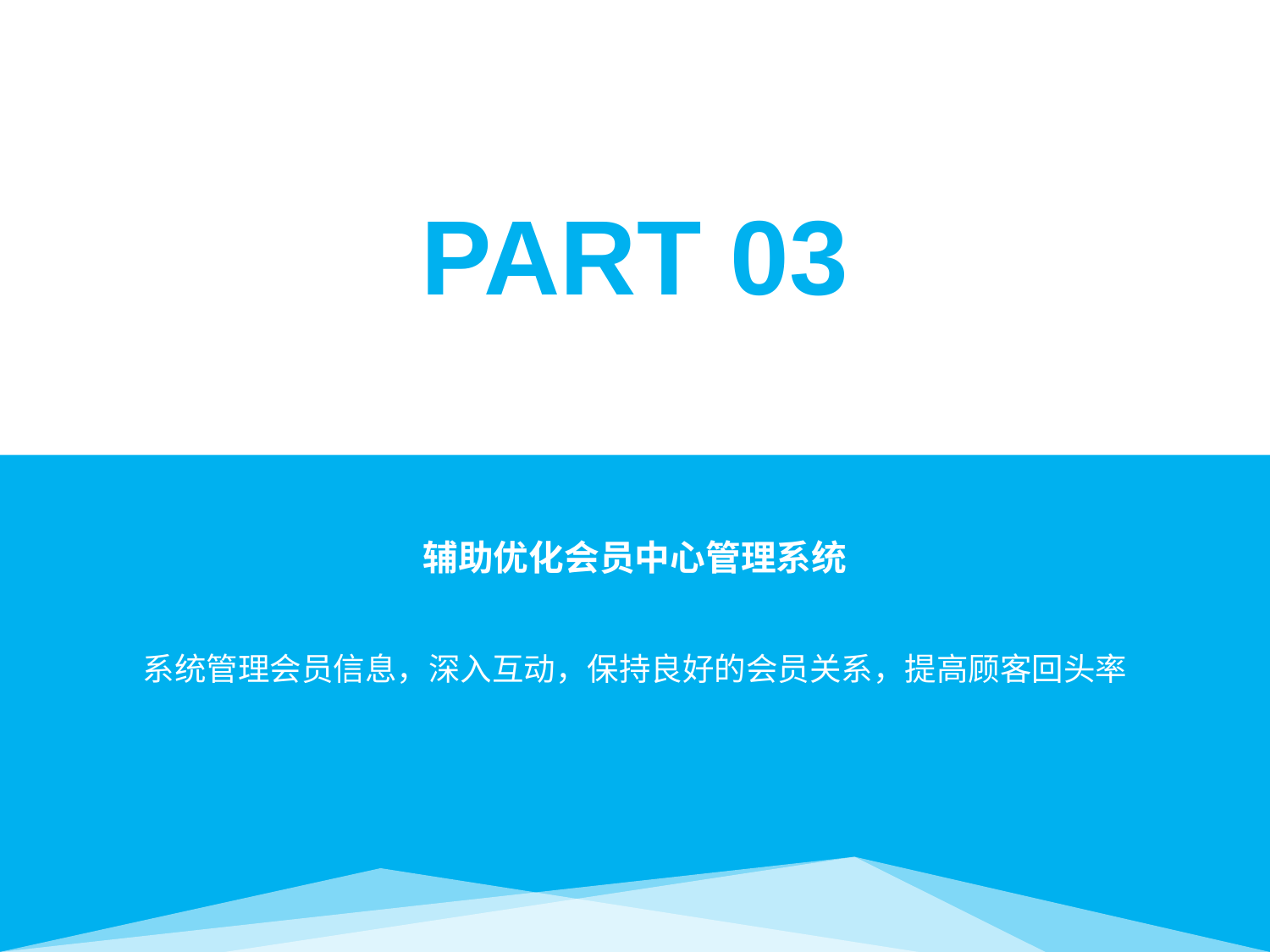

PART 03

辅助优化会员中心管理系统
系统管理会员信息，深入互动，保持良好的会员关系，提高顾客回头率